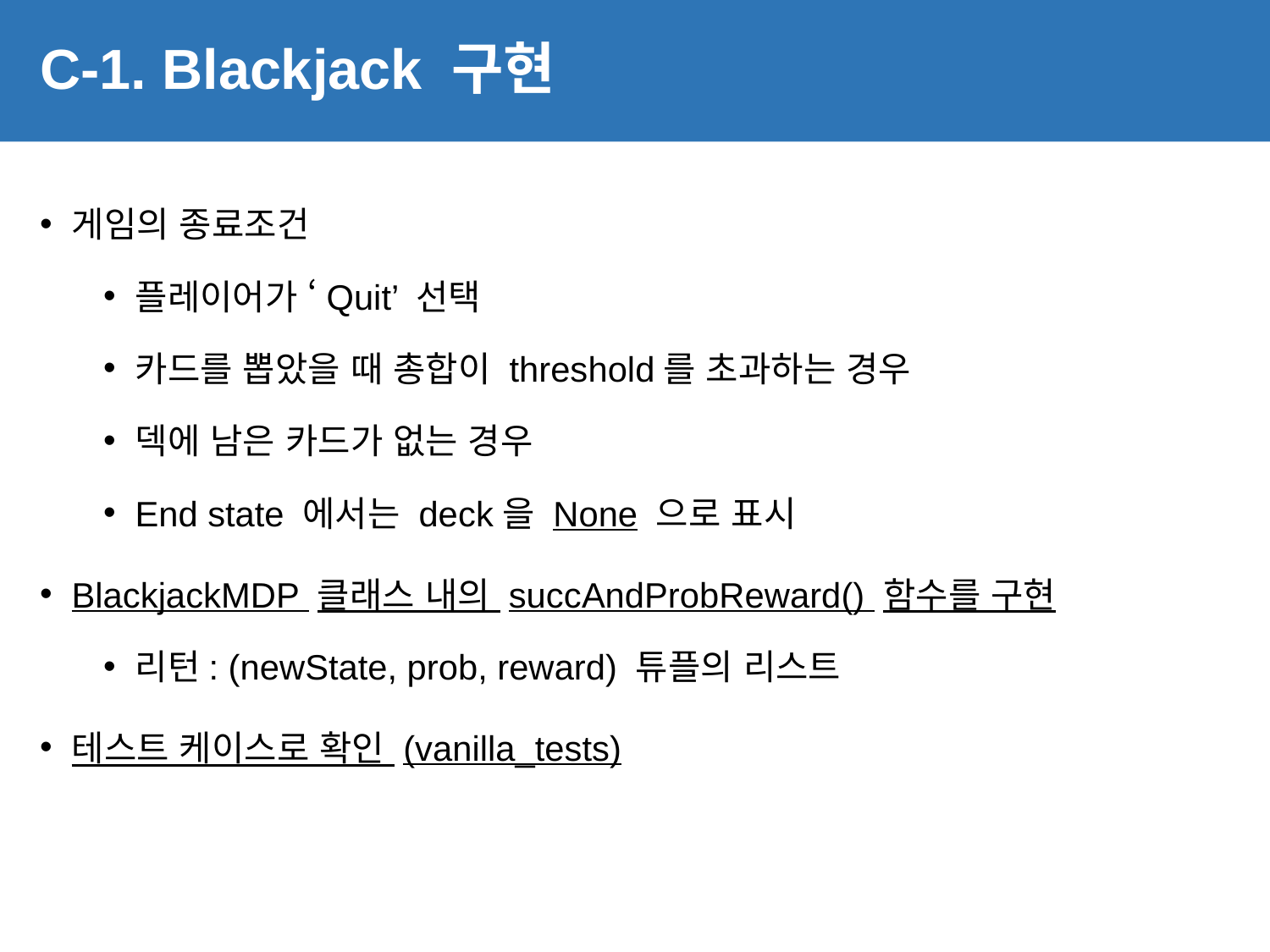

# C-1. Blackjack 구현
28
게임의 종료조건
플레이어가 ‘Quit’ 선택
카드를 뽑았을 때 총합이 threshold를 초과하는 경우
덱에 남은 카드가 없는 경우
End state 에서는 deck을 None 으로 표시
BlackjackMDP 클래스 내의 succAndProbReward() 함수를 구현
리턴: (newState, prob, reward) 튜플의 리스트
테스트 케이스로 확인 (vanilla_tests)